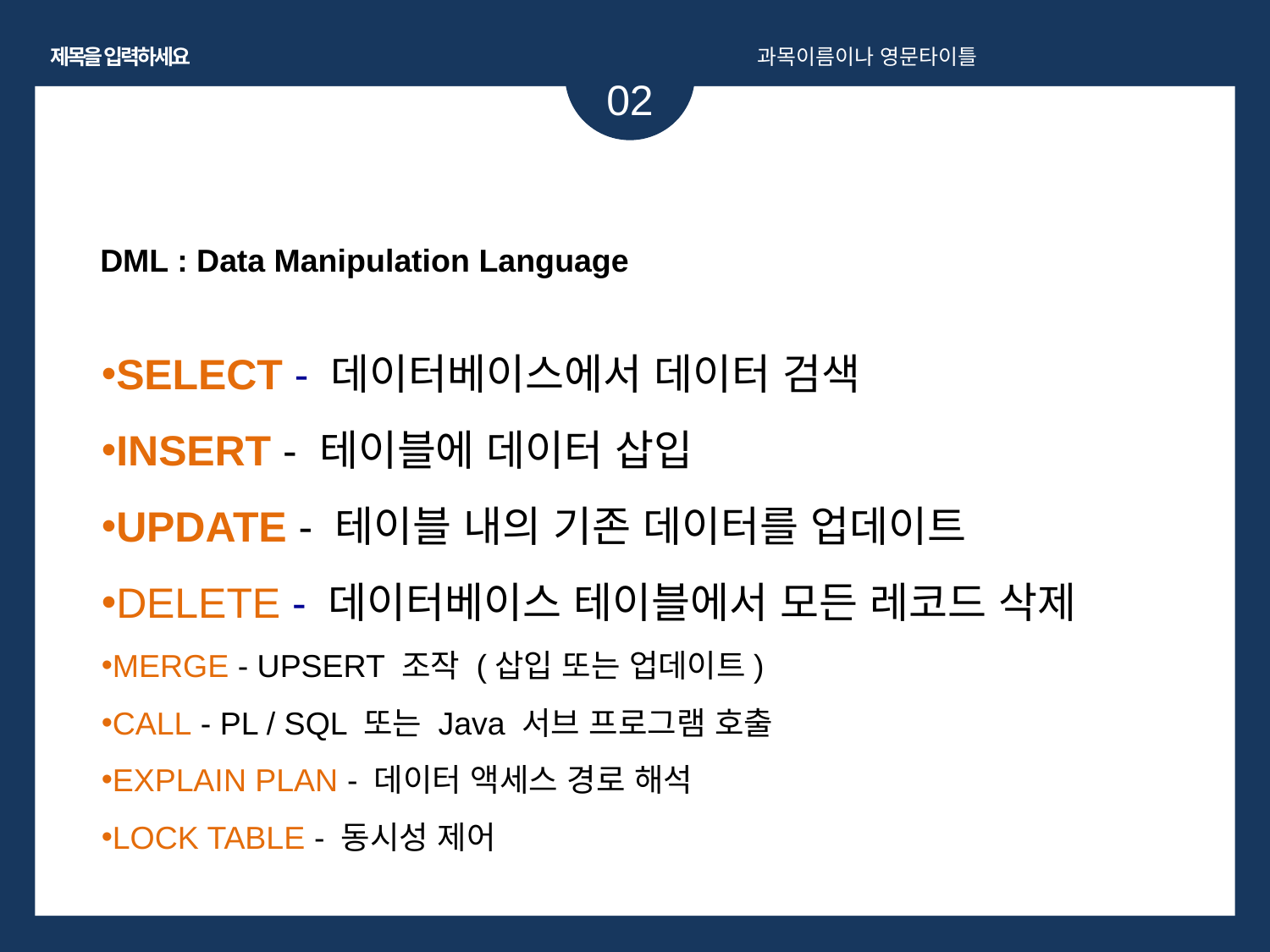

제목을 입력하세요
과목이름이나 영문타이틀
02

DML : Data Manipulation Language

SELECT - 데이터베이스에서 데이터 검색
INSERT - 테이블에 데이터 삽입
UPDATE - 테이블 내의 기존 데이터를 업데이트
DELETE - 데이터베이스 테이블에서 모든 레코드 삭제
MERGE - UPSERT 조작 (삽입 또는 업데이트)
CALL - PL / SQL 또는 Java 서브 프로그램 호출
EXPLAIN PLAN - 데이터 액세스 경로 해석
LOCK TABLE - 동시성 제어